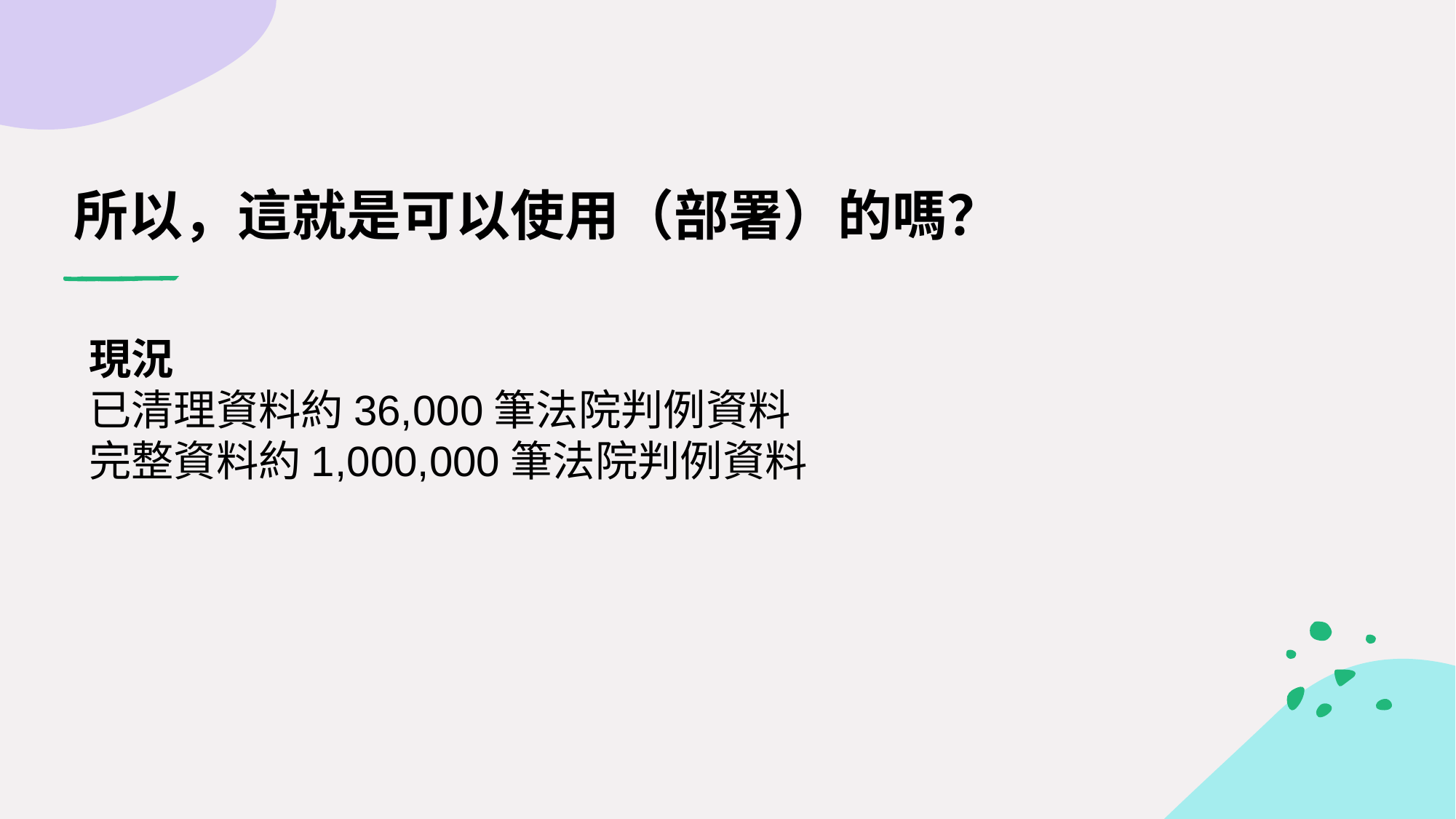

# 所以，這就是可以使用（部署）的嗎？
現況
已清理資料約36,000筆法院判例資料
完整資料約1,000,000筆法院判例資料